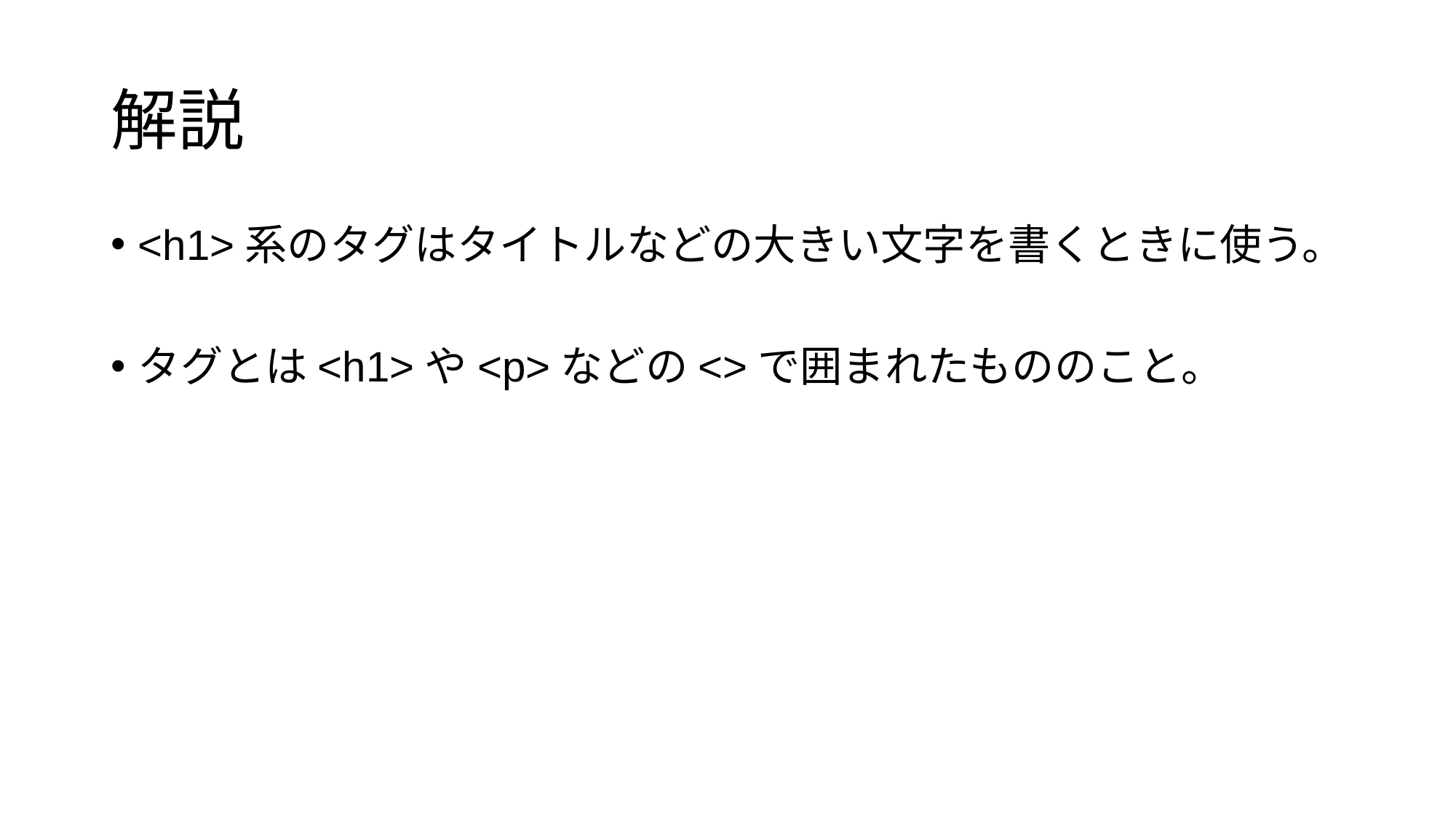

# 解説
<h1>系のタグはタイトルなどの大きい文字を書くときに使う。

タグとは<h1>や<p>などの<>で囲まれたもののこと。